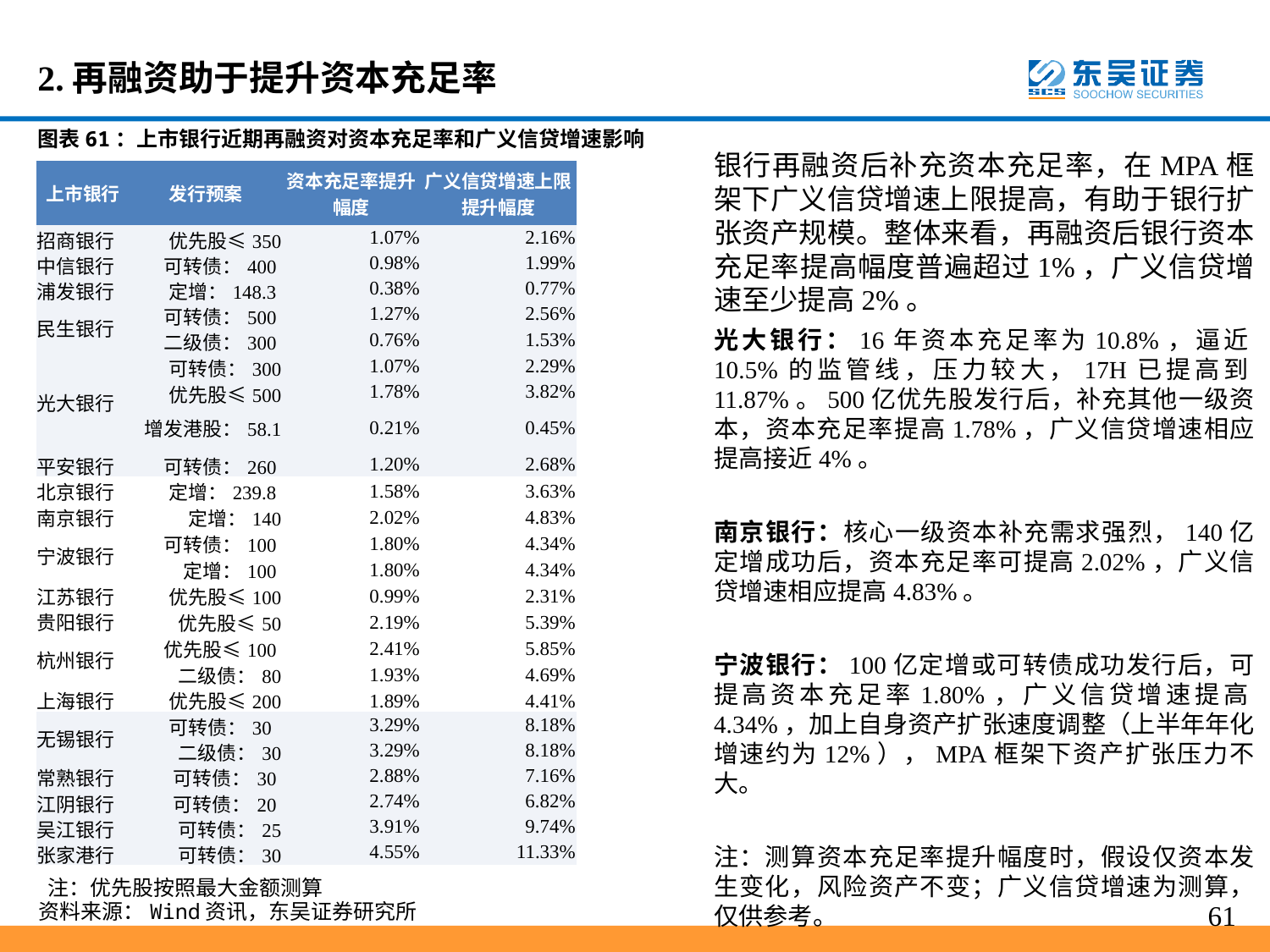

2.再融资助于提升资本充足率

图表61：上市银行近期再融资对资本充足率和广义信贷增速影响
银行再融资后补充资本充足率，在MPA框架下广义信贷增速上限提高，有助于银行扩张资产规模。整体来看，再融资后银行资本充足率提高幅度普遍超过1%，广义信贷增速至少提高2%。
光大银行：16年资本充足率为10.8%，逼近10.5%的监管线，压力较大，17H已提高到11.87%。500亿优先股发行后，补充其他一级资本，资本充足率提高1.78%，广义信贷增速相应提高接近4%。

南京银行：核心一级资本补充需求强烈，140亿定增成功后，资本充足率可提高2.02%，广义信贷增速相应提高4.83%。

宁波银行：100亿定增或可转债成功发行后，可提高资本充足率1.80%，广义信贷增速提高4.34%，加上自身资产扩张速度调整（上半年年化增速约为12%），MPA框架下资产扩张压力不大。

注：测算资本充足率提升幅度时，假设仅资本发生变化，风险资产不变；广义信贷增速为测算，仅供参考。
| 上市银行 | 发行预案 | 资本充足率提升幅度 | 广义信贷增速上限提升幅度 |
| --- | --- | --- | --- |
| 招商银行 | 优先股≤350 | 1.07% | 2.16% |
| 中信银行 | 可转债：400 | 0.98% | 1.99% |
| 浦发银行 | 定增：148.3 | 0.38% | 0.77% |
| 民生银行 | 可转债：500 | 1.27% | 2.56% |
|  | 二级债：300 | 0.76% | 1.53% |
| 光大银行 | 可转债：300 | 1.07% | 2.29% |
|  | 优先股≤500 | 1.78% | 3.82% |
|  | 增发港股：58.1 | 0.21% | 0.45% |
| 平安银行 | 可转债：260 | 1.20% | 2.68% |
| 北京银行 | 定增：239.8 | 1.58% | 3.63% |
| 南京银行 | 定增：140 | 2.02% | 4.83% |
| 宁波银行 | 可转债：100 | 1.80% | 4.34% |
|  | 定增：100 | 1.80% | 4.34% |
| 江苏银行 | 优先股≤100 | 0.99% | 2.31% |
| 贵阳银行 | 优先股≤50 | 2.19% | 5.39% |
| 杭州银行 | 优先股≤100 | 2.41% | 5.85% |
|  | 二级债：80 | 1.93% | 4.69% |
| 上海银行 | 优先股≤200 | 1.89% | 4.41% |
| 无锡银行 | 可转债：30 | 3.29% | 8.18% |
|  | 二级债：30 | 3.29% | 8.18% |
| 常熟银行 | 可转债：30 | 2.88% | 7.16% |
| 江阴银行 | 可转债：20 | 2.74% | 6.82% |
| 吴江银行 | 可转债：25 | 3.91% | 9.74% |
| 张家港行 | 可转债：30 | 4.55% | 11.33% |
注：优先股按照最大金额测算
资料来源：Wind资讯，东吴证券研究所
61